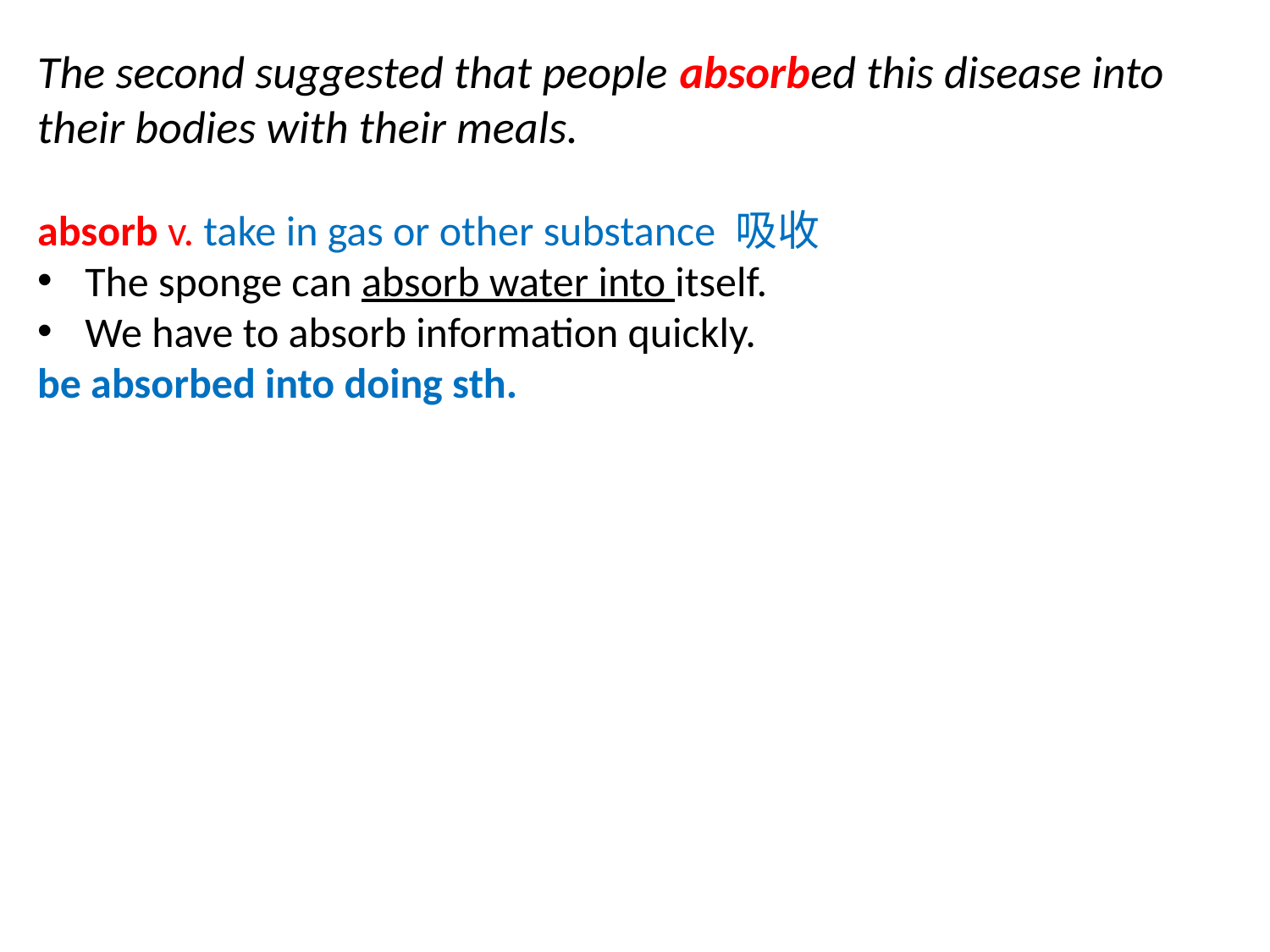

The second suggested that people absorbed this disease into their bodies with their meals.

absorb v. take in gas or other substance 吸收
The sponge can absorb water into itself.
We have to absorb information quickly.
be absorbed into doing sth.